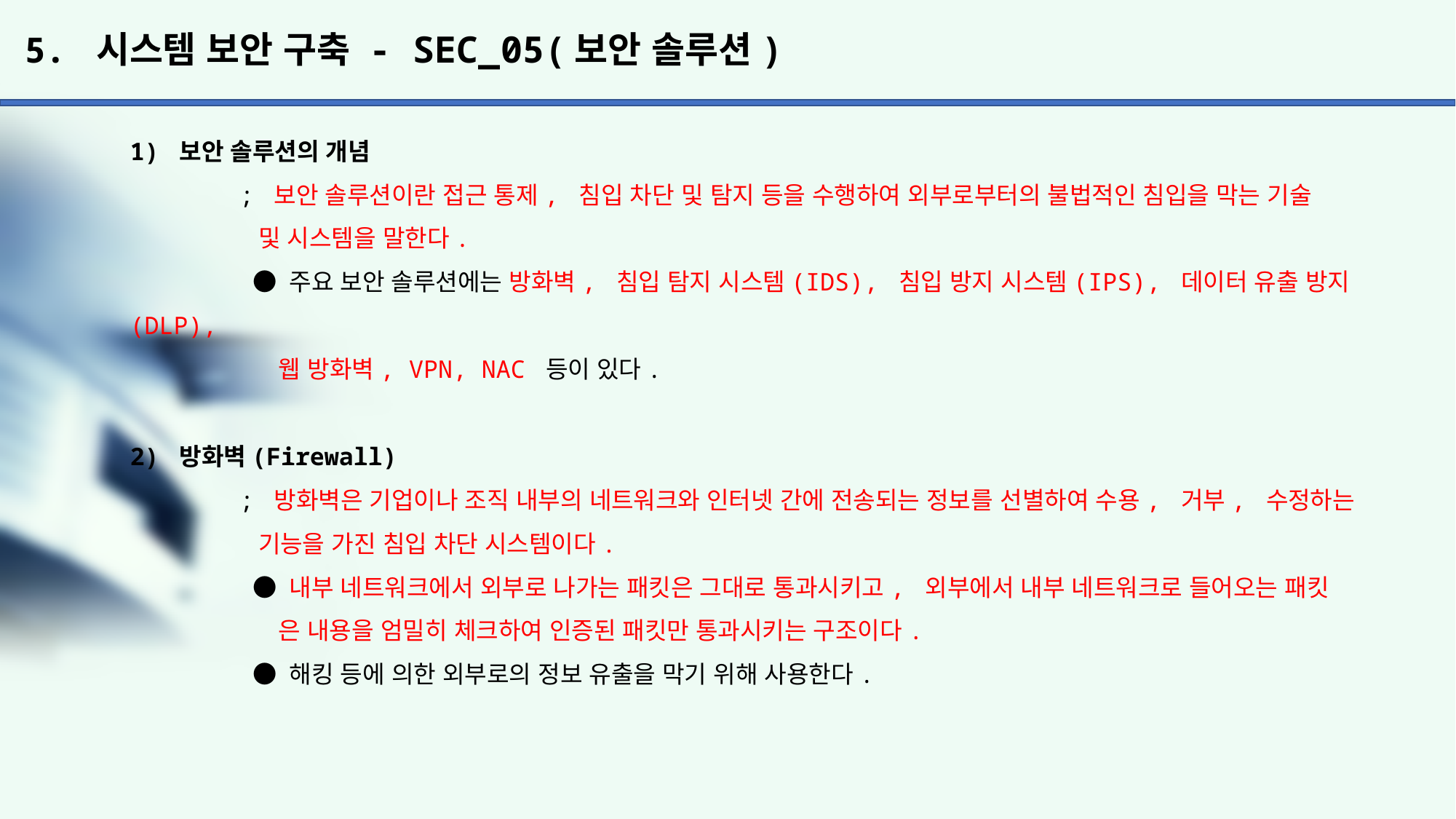

# 5. 시스템 보안 구축 - SEC_05(보안 솔루션)
1) 보안 솔루션의 개념
	; 보안 솔루션이란 접근 통제, 침입 차단 및 탐지 등을 수행하여 외부로부터의 불법적인 침입을 막는 기술
	  및 시스템을 말한다.
	  ● 주요 보안 솔루션에는 방화벽, 침입 탐지 시스템(IDS), 침입 방지 시스템(IPS), 데이터 유출 방지(DLP),
	     웹 방화벽, VPN, NAC 등이 있다.

2) 방화벽(Firewall)
	; 방화벽은 기업이나 조직 내부의 네트워크와 인터넷 간에 전송되는 정보를 선별하여 수용, 거부, 수정하는
	  기능을 가진 침입 차단 시스템이다.
	  ● 내부 네트워크에서 외부로 나가는 패킷은 그대로 통과시키고, 외부에서 내부 네트워크로 들어오는 패킷
	     은 내용을 엄밀히 체크하여 인증된 패킷만 통과시키는 구조이다.
	  ● 해킹 등에 의한 외부로의 정보 유출을 막기 위해 사용한다.